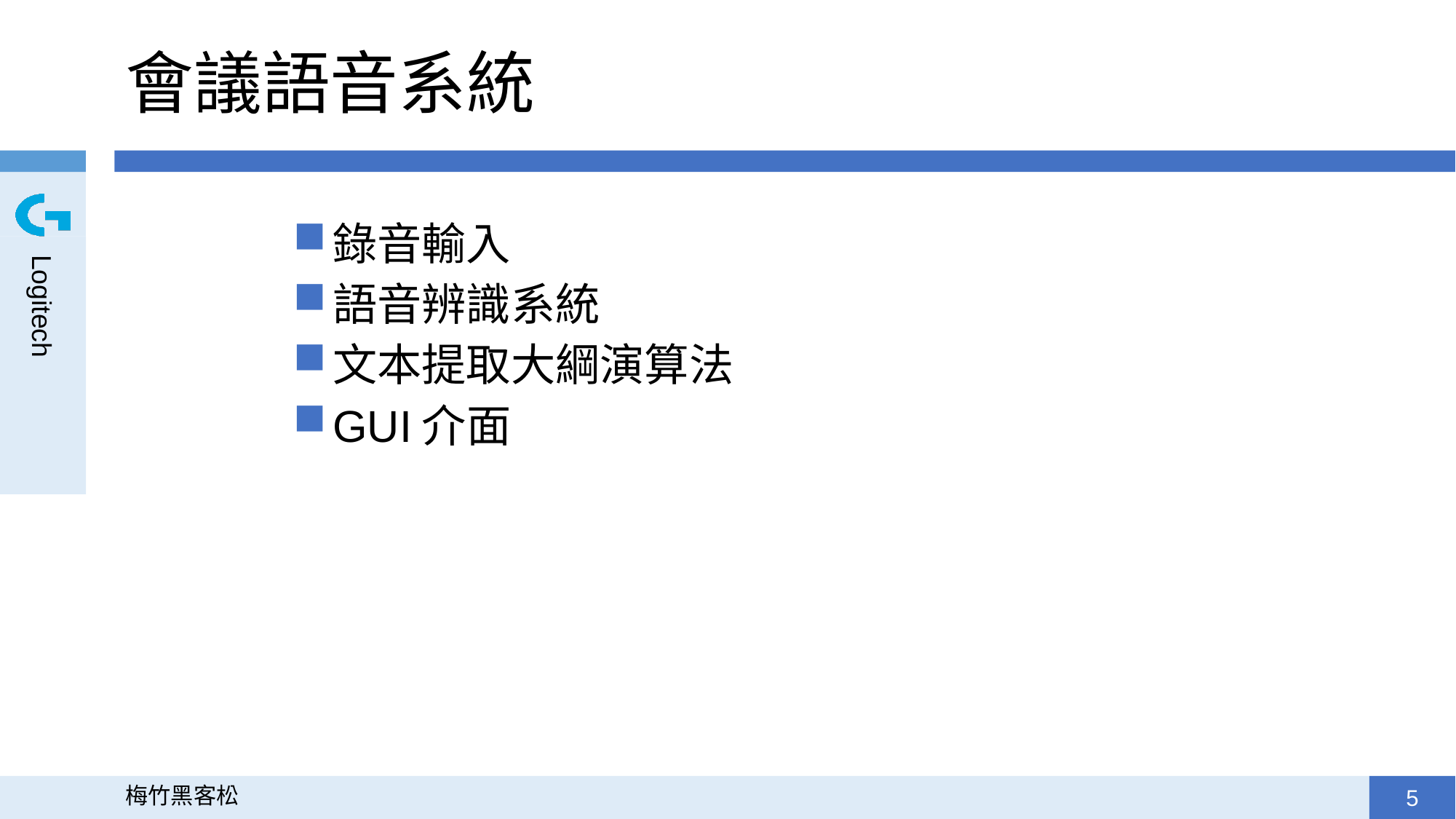

# 會議語音系統
錄音輸入
語音辨識系統
文本提取大綱演算法
GUI介面

5
梅竹黑客松